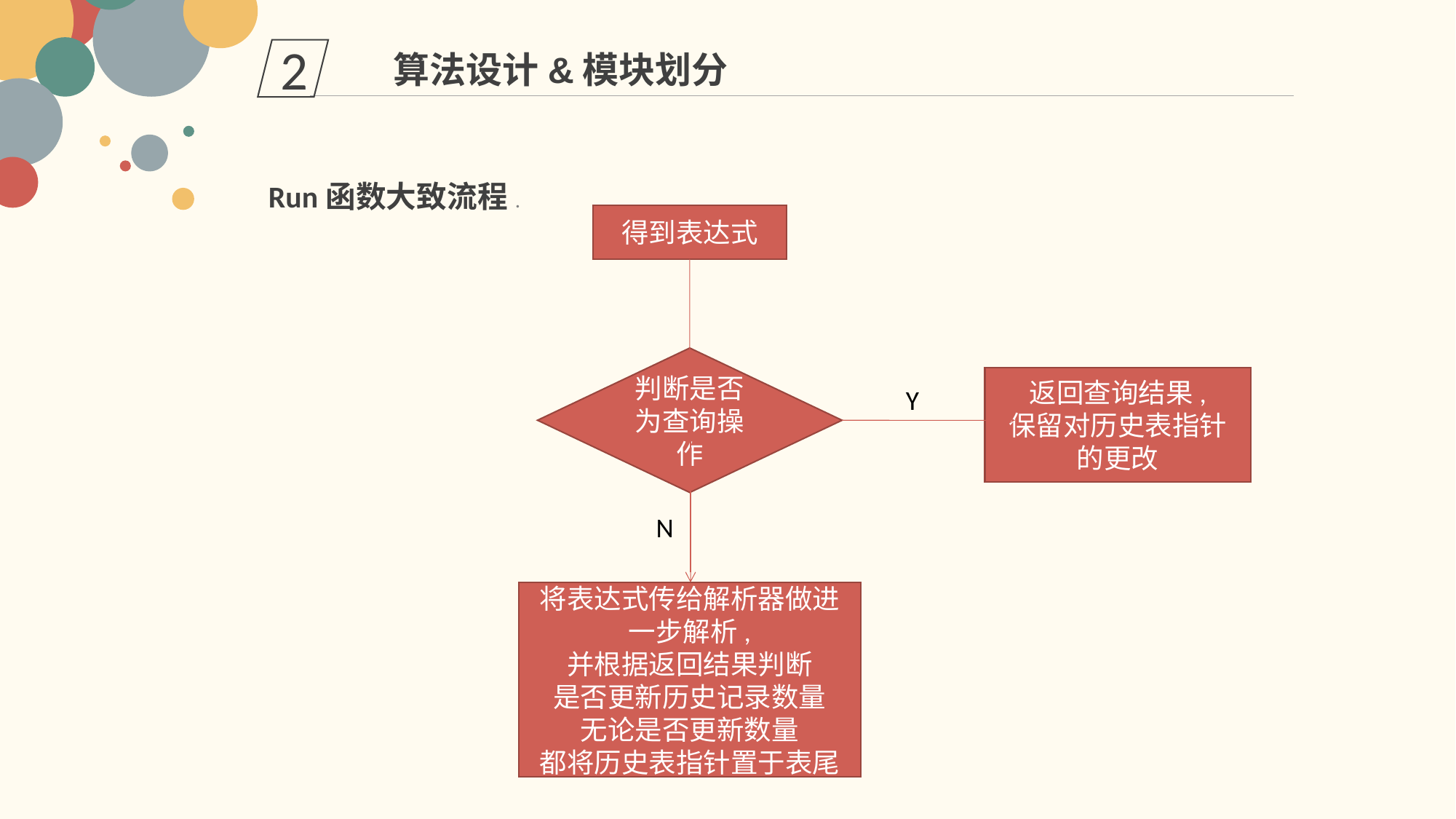

2
算法设计&模块划分
Run函数大致流程.
得到表达式
判断是否为查询操作
返回查询结果,
保留对历史表指针的更改
Y
N
将表达式传给解析器做进一步解析,
并根据返回结果判断
是否更新历史记录数量
无论是否更新数量
都将历史表指针置于表尾